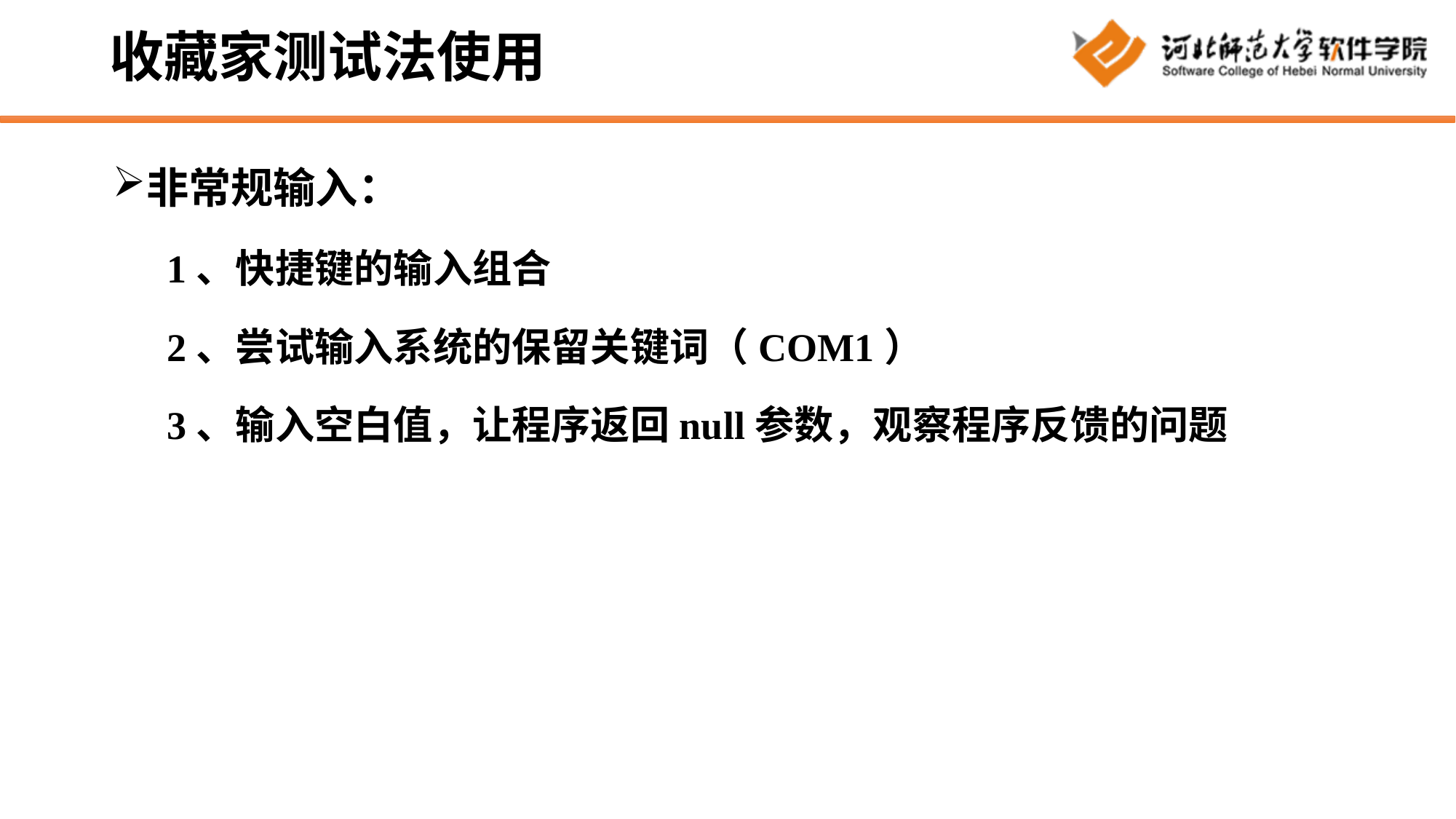

# 收藏家测试法使用
非常规输入：
1、快捷键的输入组合
2、尝试输入系统的保留关键词（COM1）
3、输入空白值，让程序返回null参数，观察程序反馈的问题